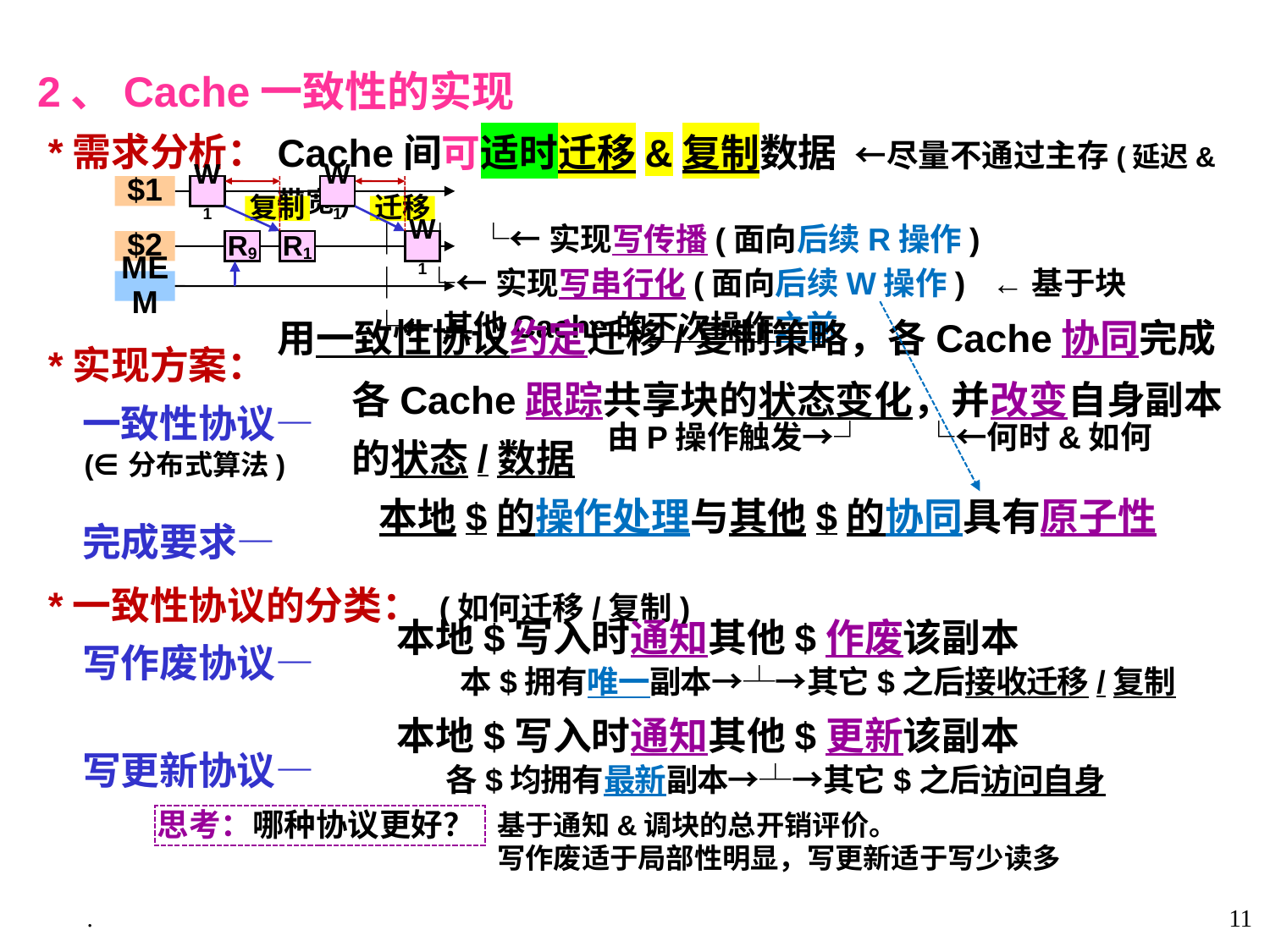

2、Cache一致性的实现
 *需求分析：

 *实现方案：
    一致性协议—
      (∈分布式算法)
    完成要求—
 *一致性协议的分类： (如何迁移/复制)
    写作废协议—

    写更新协议—
Cache间可适时迁移&复制数据  ←尽量不通过主存(延迟&带宽)
             │   │   └←实现写传播(面向后续R操作)
             │   └←实现写串行化(面向后续W操作)   ←基于块
             └←其他Cache的下次操作之前
$1
W1
W1

复制
迁移

$2
R9
R1
W1

MEM

用一致性协议约定迁移/复制策略，各Cache协同完成
各Cache跟踪共享块的状态变化，并改变自身副本的状态/数据
  本地$的操作处理与其他$的协同具有原子性

    本地$写入时通知其他$作废该副本
              本$拥有唯一副本→┴→其它$之后接收迁移/复制
    本地$写入时通知其他$更新该副本
            各$均拥有最新副本→┴→其它$之后访问自身
由P操作触发→┘        └←何时&如何
思考：哪种协议更好？
基于通知&调块的总开销评价。
写作废适于局部性明显，写更新适于写少读多
.
11